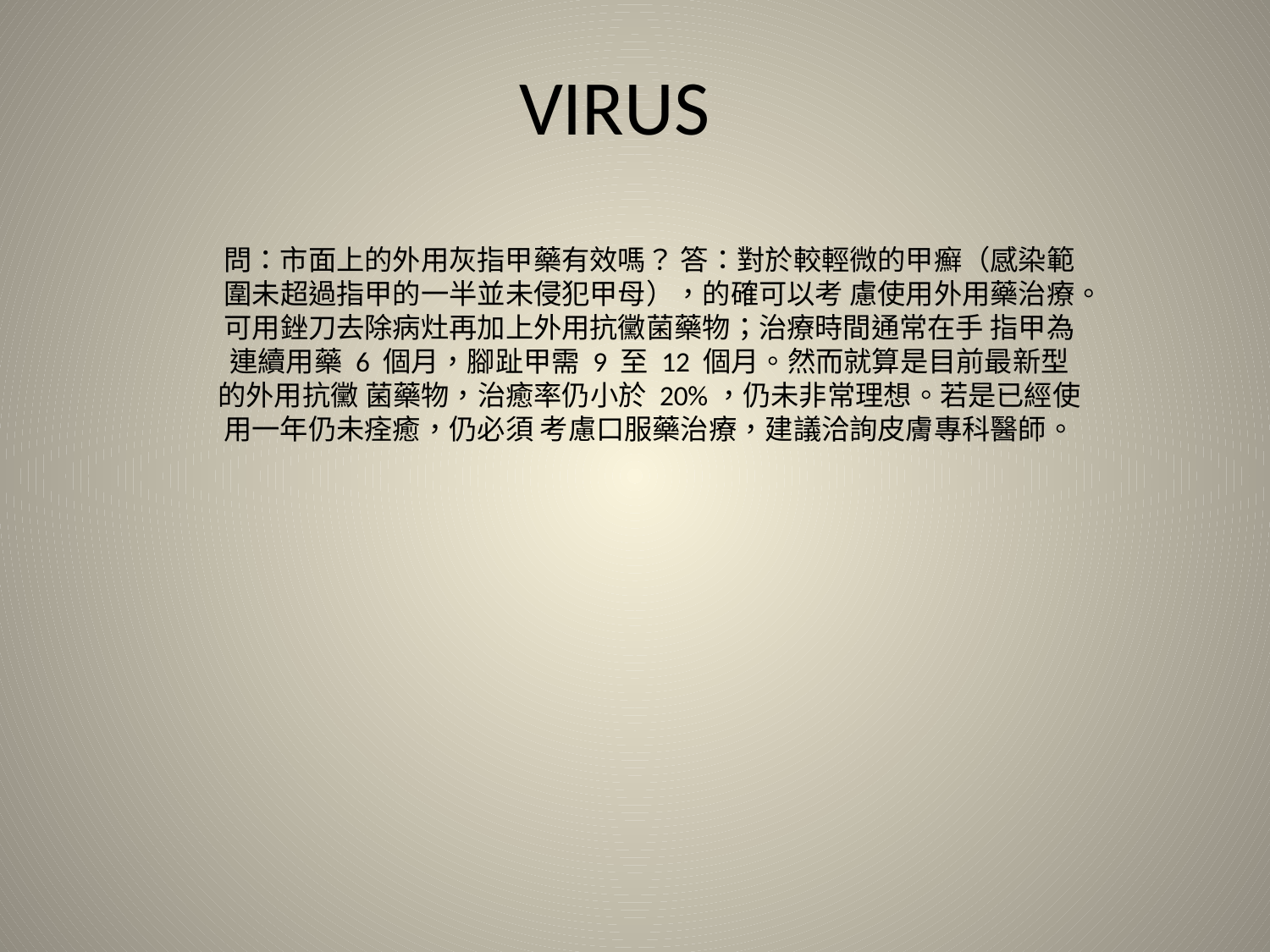

# VIRUS
問：市面上的外用灰指甲藥有效嗎？ 答：對於較輕微的甲癬（感染範圍未超過指甲的一半並未侵犯甲母），的確可以考 慮使用外用藥治療。可用銼刀去除病灶再加上外用抗黴菌藥物；治療時間通常在手 指甲為連續用藥 6 個月，腳趾甲需 9 至 12 個月。然而就算是目前最新型的外用抗黴 菌藥物，治癒率仍小於 20%，仍未非常理想。若是已經使用一年仍未痊癒，仍必須 考慮口服藥治療，建議洽詢皮膚專科醫師。